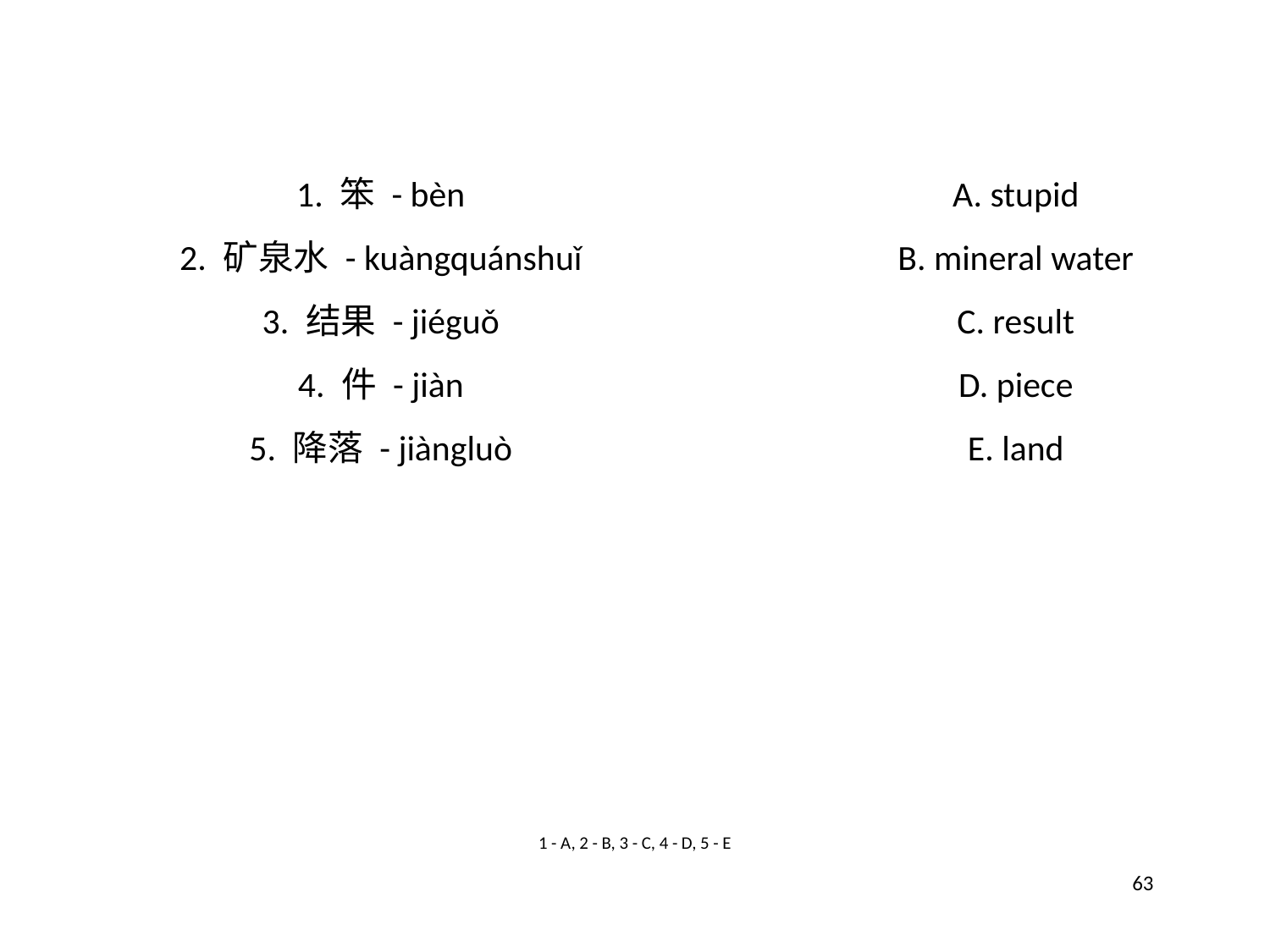

1. 笨 - bèn

A. stupid

2. 矿泉水 - kuàngquánshuǐ

B. mineral water

3. 结果 - jiéguǒ

C. result

4. 件 - jiàn

D. piece

5. 降落 - jiàngluò

E. land
1 - A, 2 - B, 3 - C, 4 - D, 5 - E

63